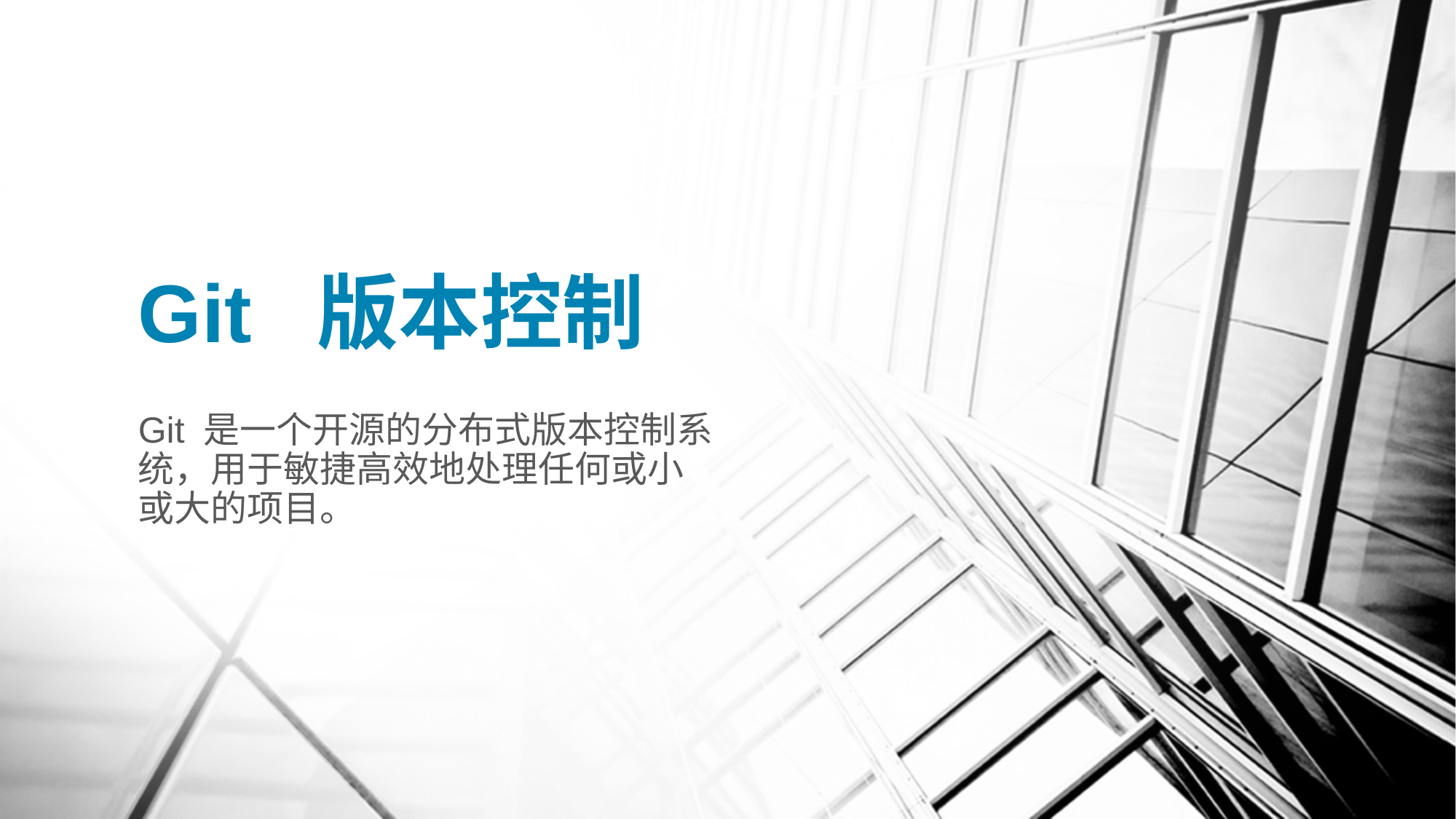

# Git  版本控制
Git 是一个开源的分布式版本控制系统，用于敏捷高效地处理任何或小或大的项目。